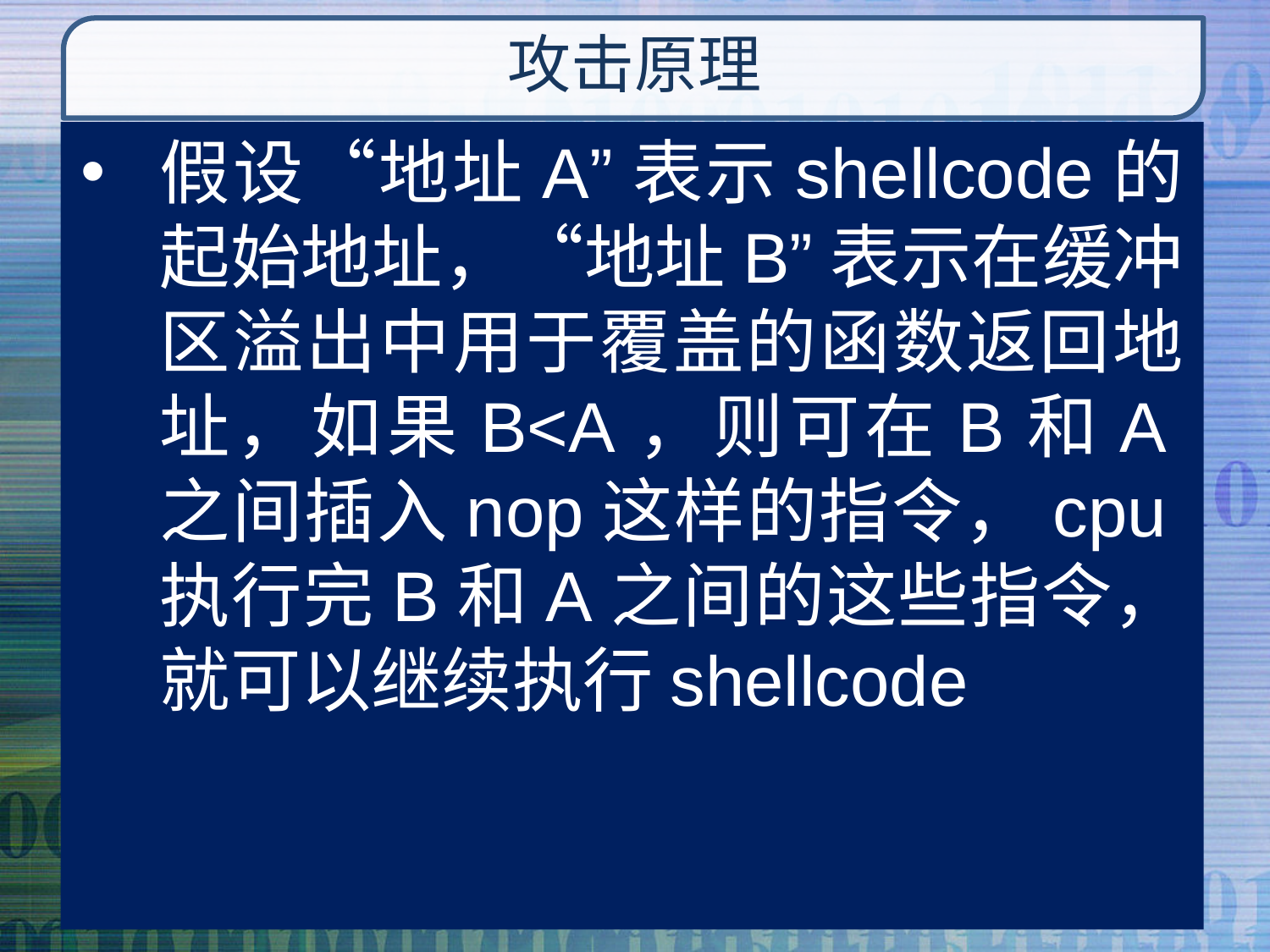

# 攻击原理
假设“地址A”表示shellcode的起始地址，“地址B”表示在缓冲区溢出中用于覆盖的函数返回地址，如果B<A，则可在B和A之间插入nop这样的指令，cpu执行完B和A之间的这些指令，就可以继续执行shellcode